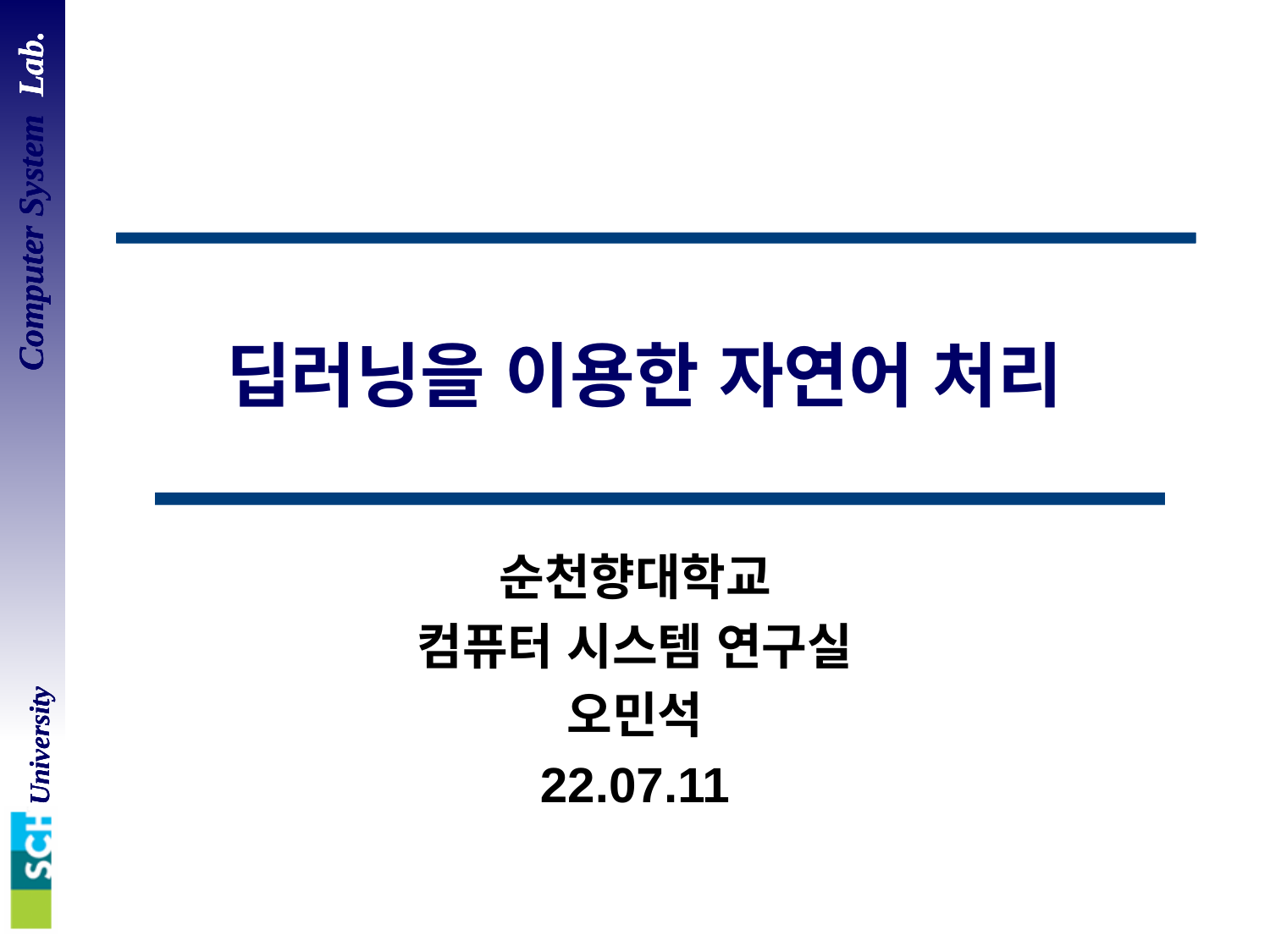

# 딥러닝을 이용한 자연어 처리
순천향대학교
컴퓨터 시스템 연구실
오민석
22.07.11